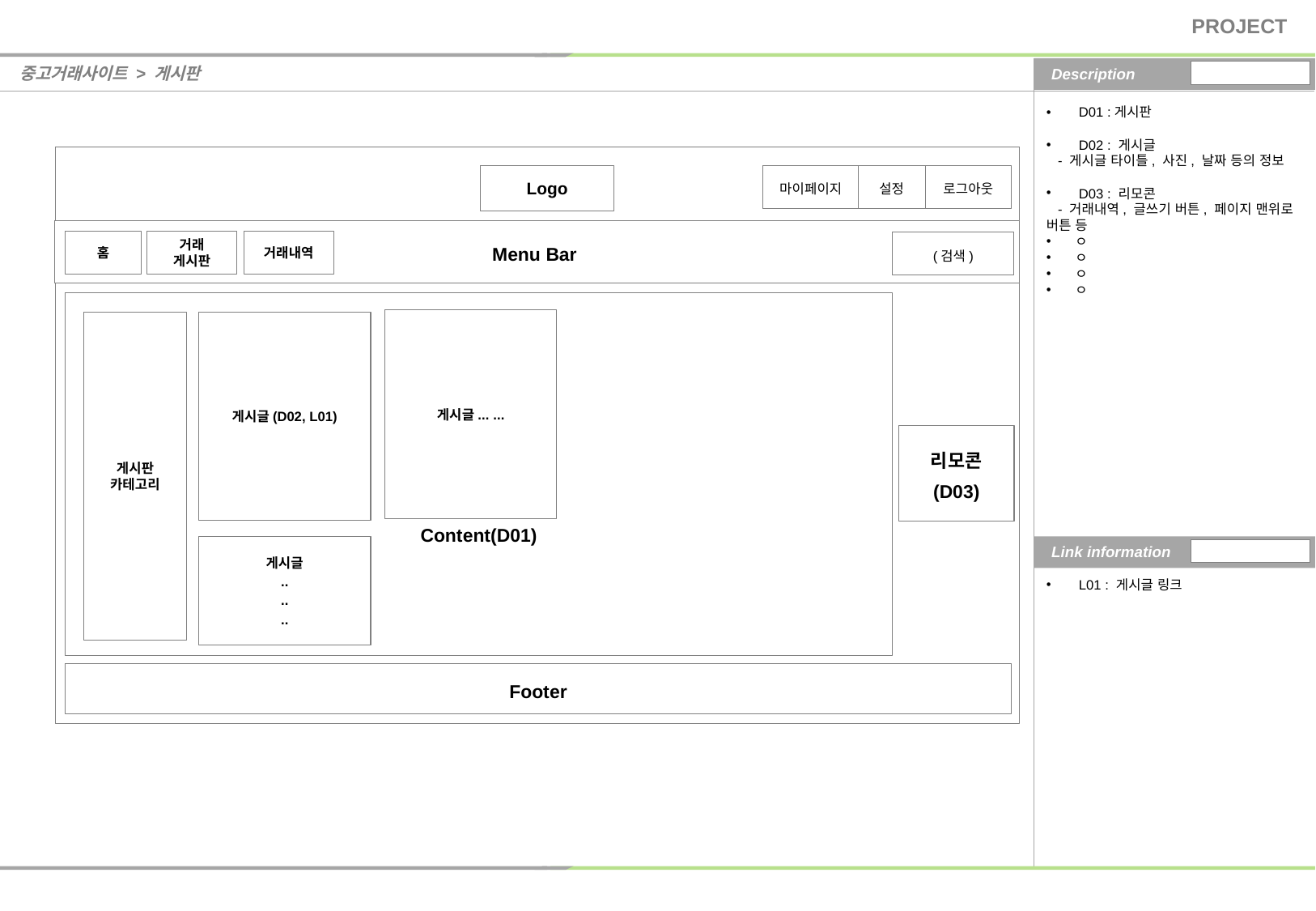

PROJECT

중고거래사이트 > 게시판

Description

 D01 :게시판

 D02 : 게시글
   - 게시글 타이틀, 사진, 날짜 등의 정보

 D03 : 리모콘
   - 거래내역, 글쓰기 버튼, 페이지 맨위로 버튼 등
ㅇ
ㅇ
ㅇ
ㅇ

Logo
마이페이지
설정
로그아웃
Menu Bar
홈
거래 게시판
거래내역
(검색)

Content(D01)
게시글... ...
게시판 카테고리
게시글(D02, L01)
리모콘
(D03)
게시글
..
..
..

Link information

 L01 : 게시글 링크
[메인 기본 UI]
Footer